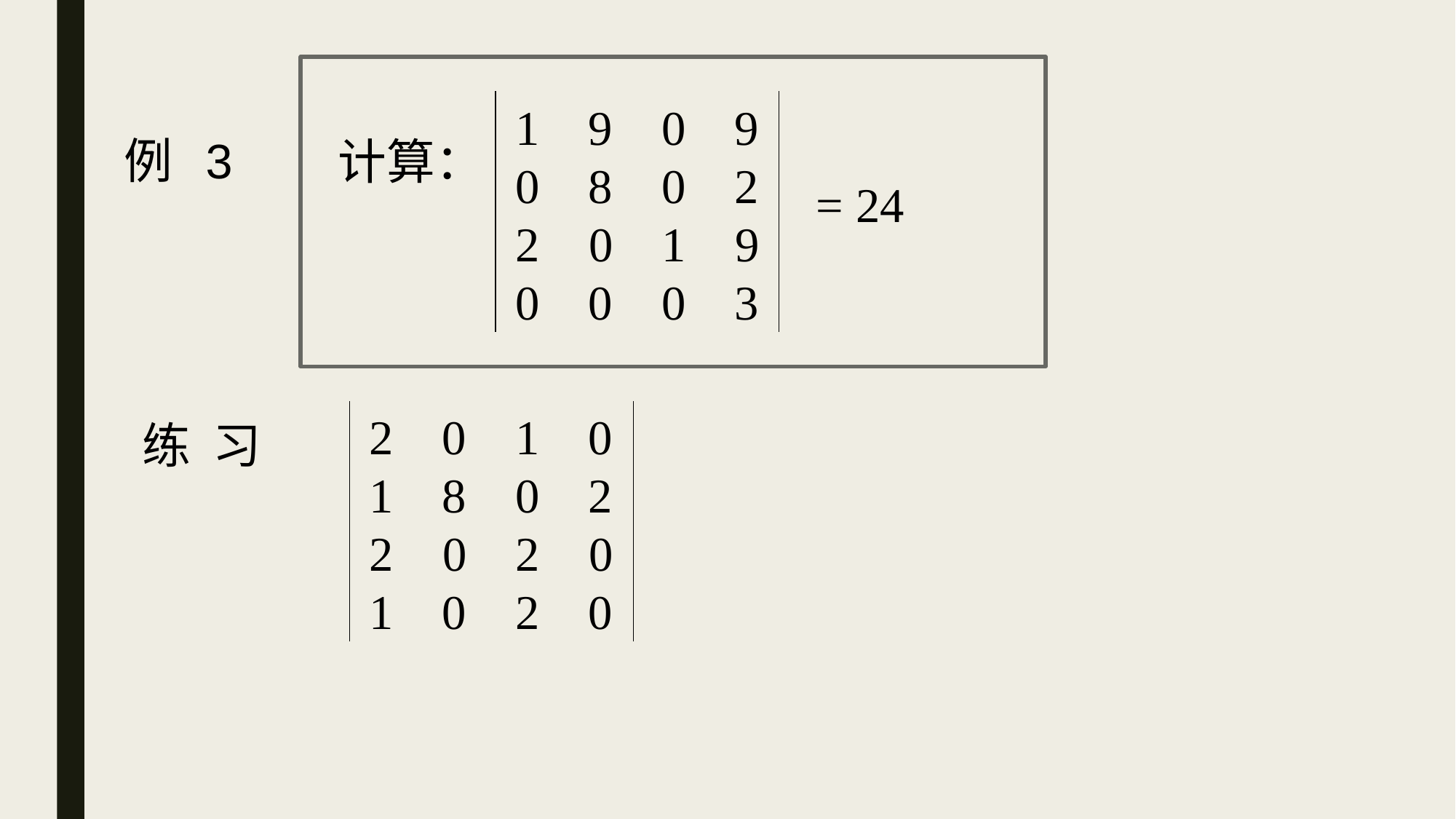

1    9    0    9
0    8    0    2
 0    1    9
0    0    0    3
例  3
计算：
= 24
2    0    1    0
1    8    0    2
 0    2    0
1    0    2    0
练  习